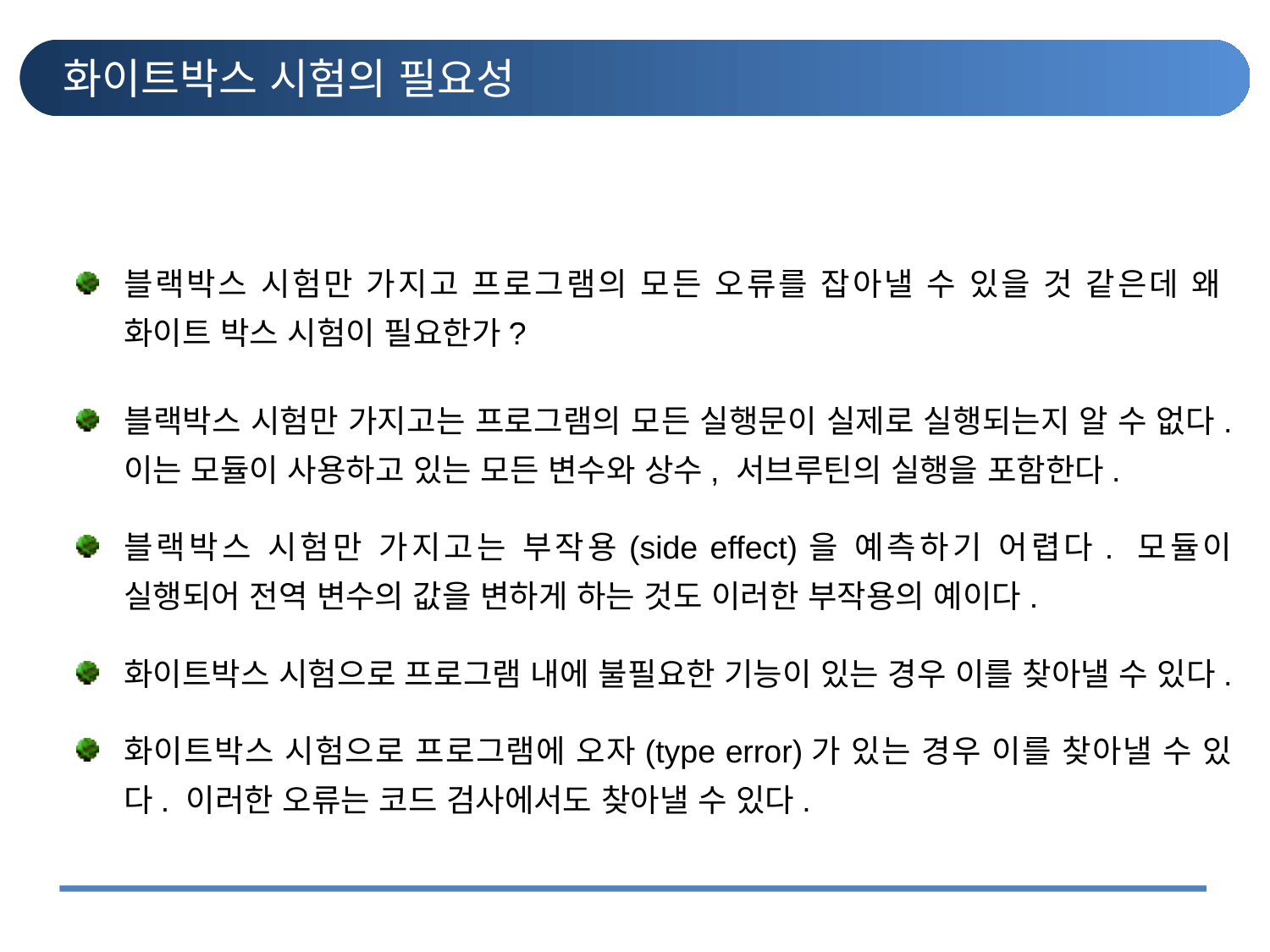

# 화이트박스 시험의 필요성

블랙박스 시험만 가지고 프로그램의 모든 오류를 잡아낼 수 있을 것 같은데 왜  화이트 박스 시험이 필요한가?
블랙박스 시험만 가지고는 프로그램의 모든 실행문이 실제로 실행되는지 알 수 없다. 이는 모듈이 사용하고 있는 모든 변수와 상수, 서브루틴의 실행을 포함한다.
블랙박스 시험만 가지고는 부작용(side effect)을 예측하기 어렵다. 모듈이 실행되어 전역 변수의 값을 변하게 하는 것도 이러한 부작용의 예이다.
화이트박스 시험으로 프로그램 내에 불필요한 기능이 있는 경우 이를 찾아낼 수 있다.
화이트박스 시험으로 프로그램에 오자(type error)가 있는 경우 이를 찾아낼 수 있다. 이러한 오류는 코드 검사에서도 찾아낼 수 있다.